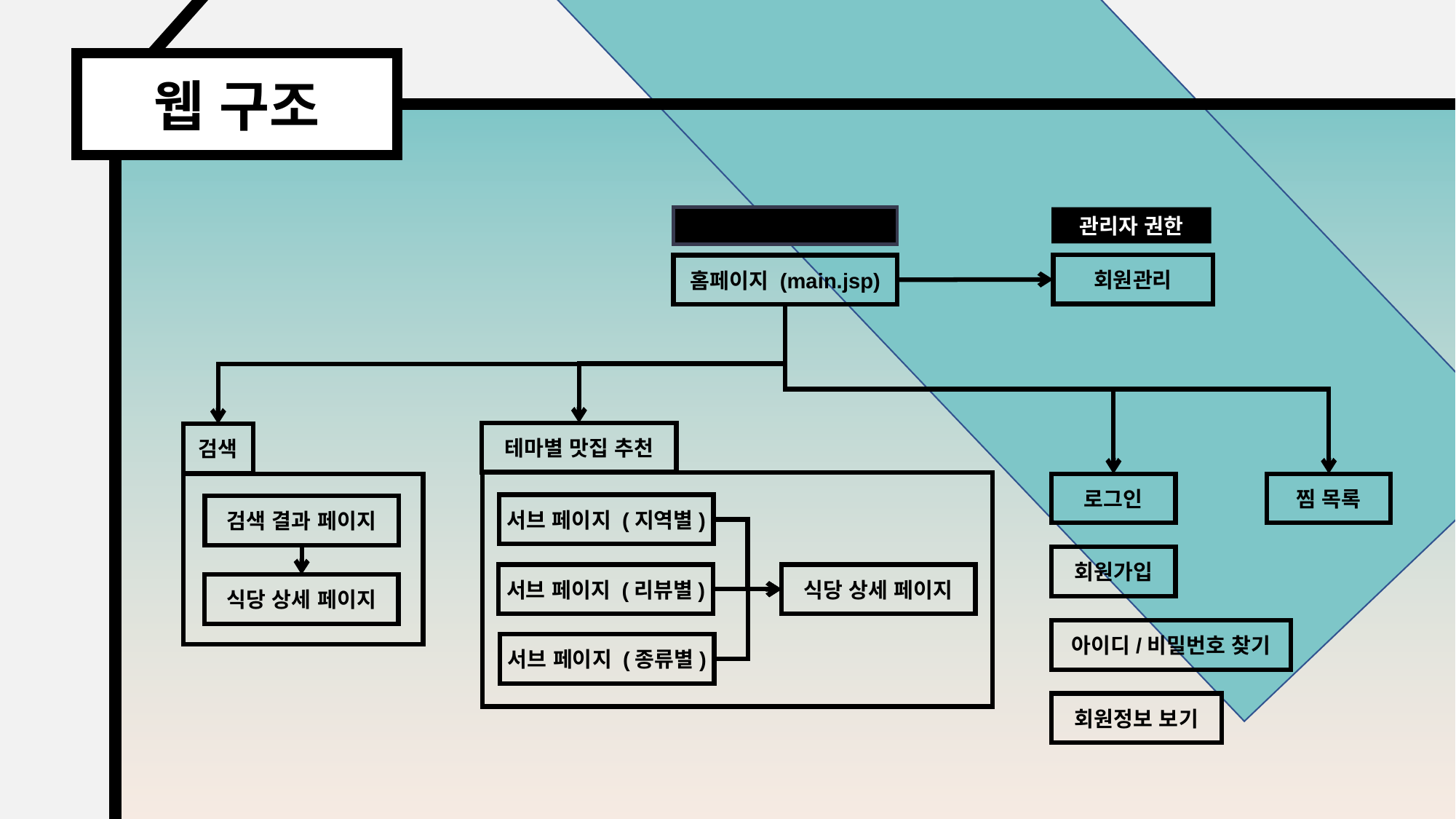

웹 구조

Eat it
관리자 권한
회원관리
홈페이지 (main.jsp)
테마별 맛집 추천
검색

찜 목록
로그인

서브 페이지 (지역별)
검색 결과 페이지
회원가입
식당 상세 페이지
서브 페이지 (리뷰별)
식당 상세 페이지
아이디/비밀번호 찾기
서브 페이지 (종류별)
회원정보 보기